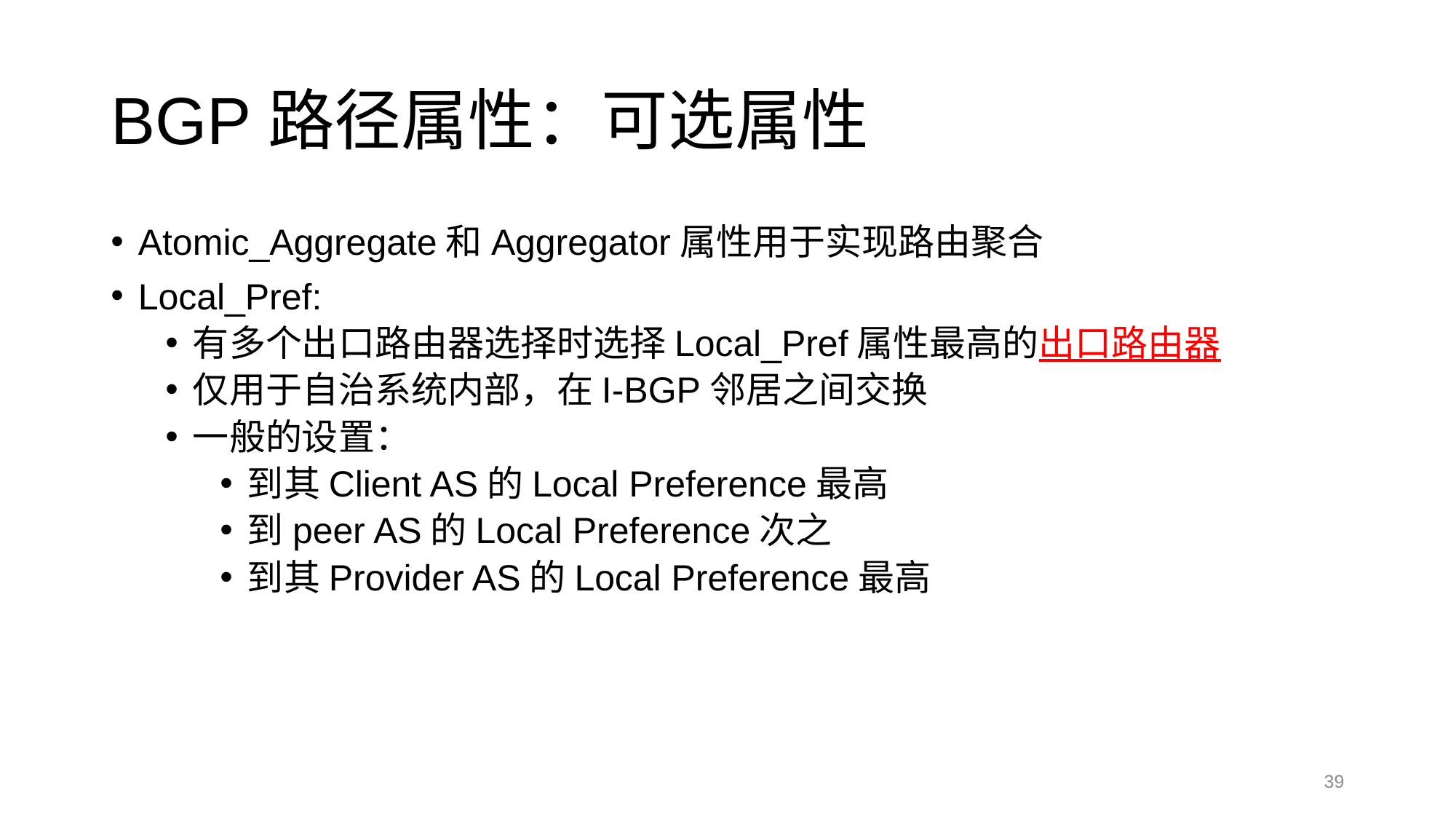

# BGP路径属性：可选属性
Atomic_Aggregate和Aggregator属性用于实现路由聚合
Local_Pref:
有多个出口路由器选择时选择Local_Pref属性最高的出口路由器
仅用于自治系统内部，在I-BGP邻居之间交换
一般的设置：
到其Client AS的Local Preference最高
到peer AS的Local Preference次之
到其Provider AS的Local Preference最高
39